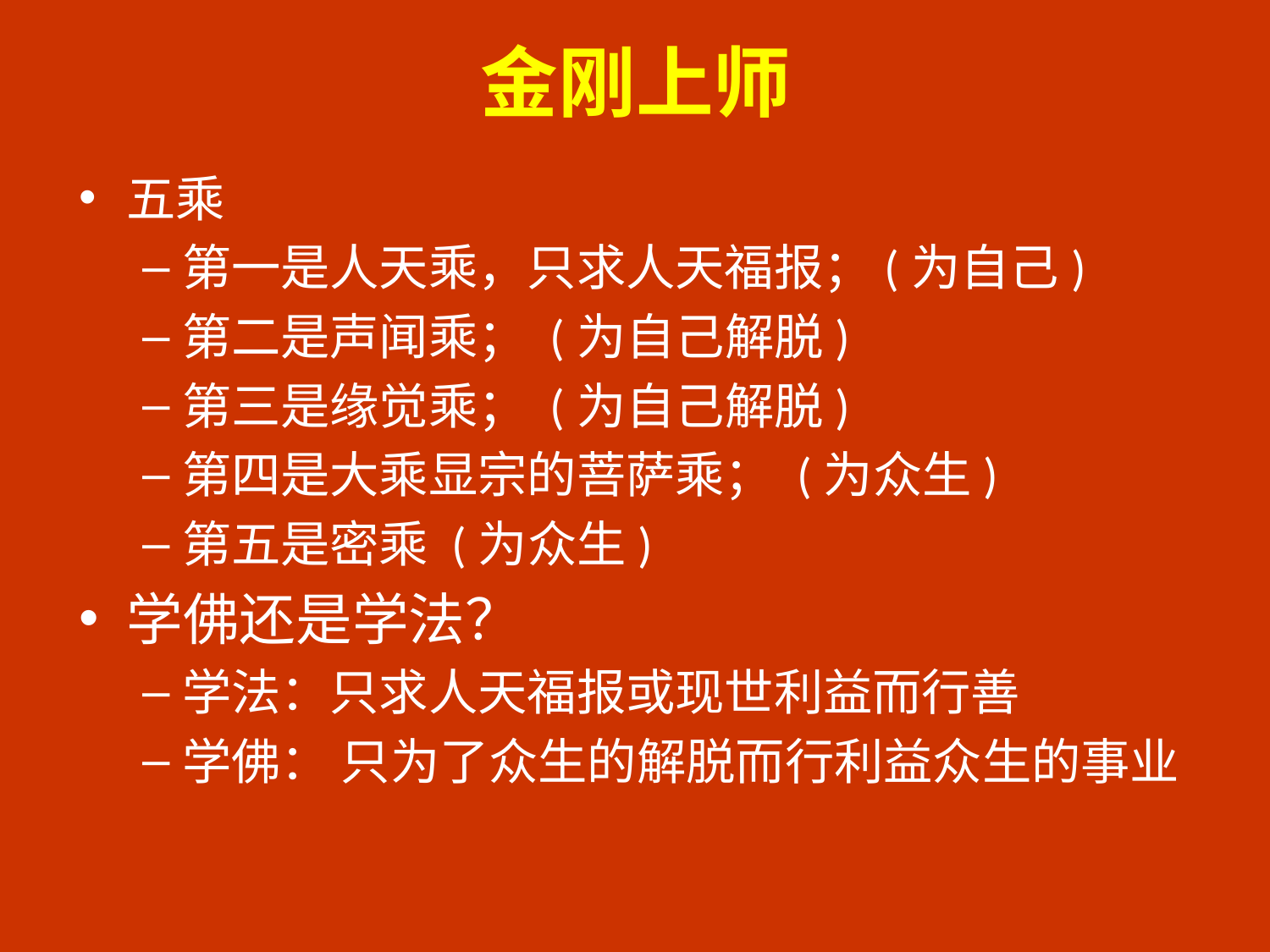

# 金刚上师
五乘
第一是人天乘，只求人天福报；(为自己)
第二是声闻乘； (为自己解脱)
第三是缘觉乘； (为自己解脱)
第四是大乘显宗的菩萨乘； (为众生)
第五是密乘 (为众生)
学佛还是学法？
学法：只求人天福报或现世利益而行善
学佛： 只为了众生的解脱而行利益众生的事业